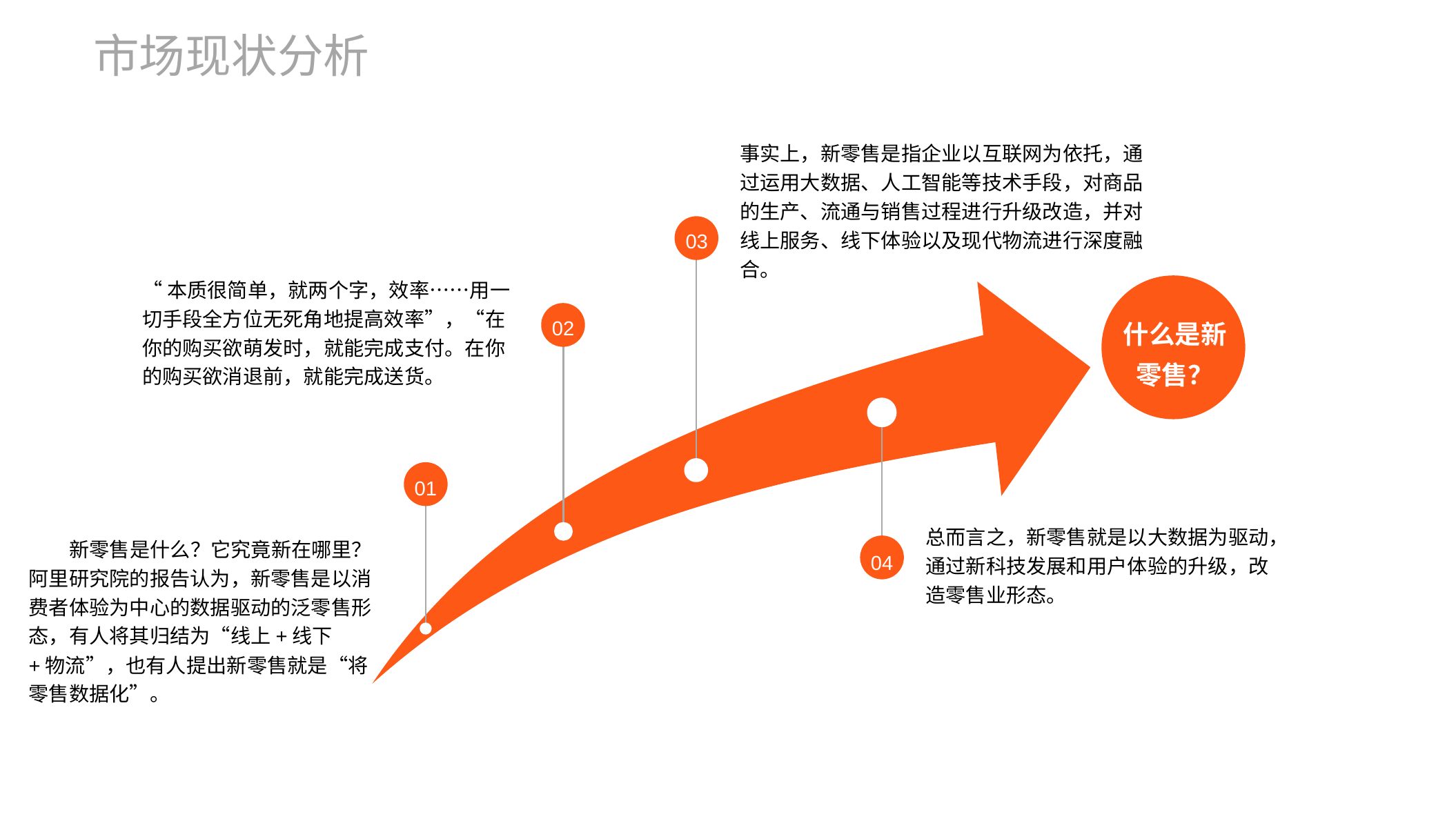

市场现状分析
事实上，新零售是指企业以互联网为依托，通过运用大数据、人工智能等技术手段，对商品的生产、流通与销售过程进行升级改造，并对线上服务、线下体验以及现代物流进行深度融合。

03

“本质很简单，就两个字，效率……用一切手段全方位无死角地提高效率”，“在你的购买欲萌发时，就能完成支付。在你的购买欲消退前，就能完成送货。

什么是新零售？

02

01

总而言之，新零售就是以大数据为驱动，通过新科技发展和用户体验的升级，改造零售业形态。

        新零售是什么？它究竟新在哪里？阿里研究院的报告认为，新零售是以消费者体验为中心的数据驱动的泛零售形态，有人将其归结为“线上+线下+物流”，也有人提出新零售就是“将零售数据化”。

04